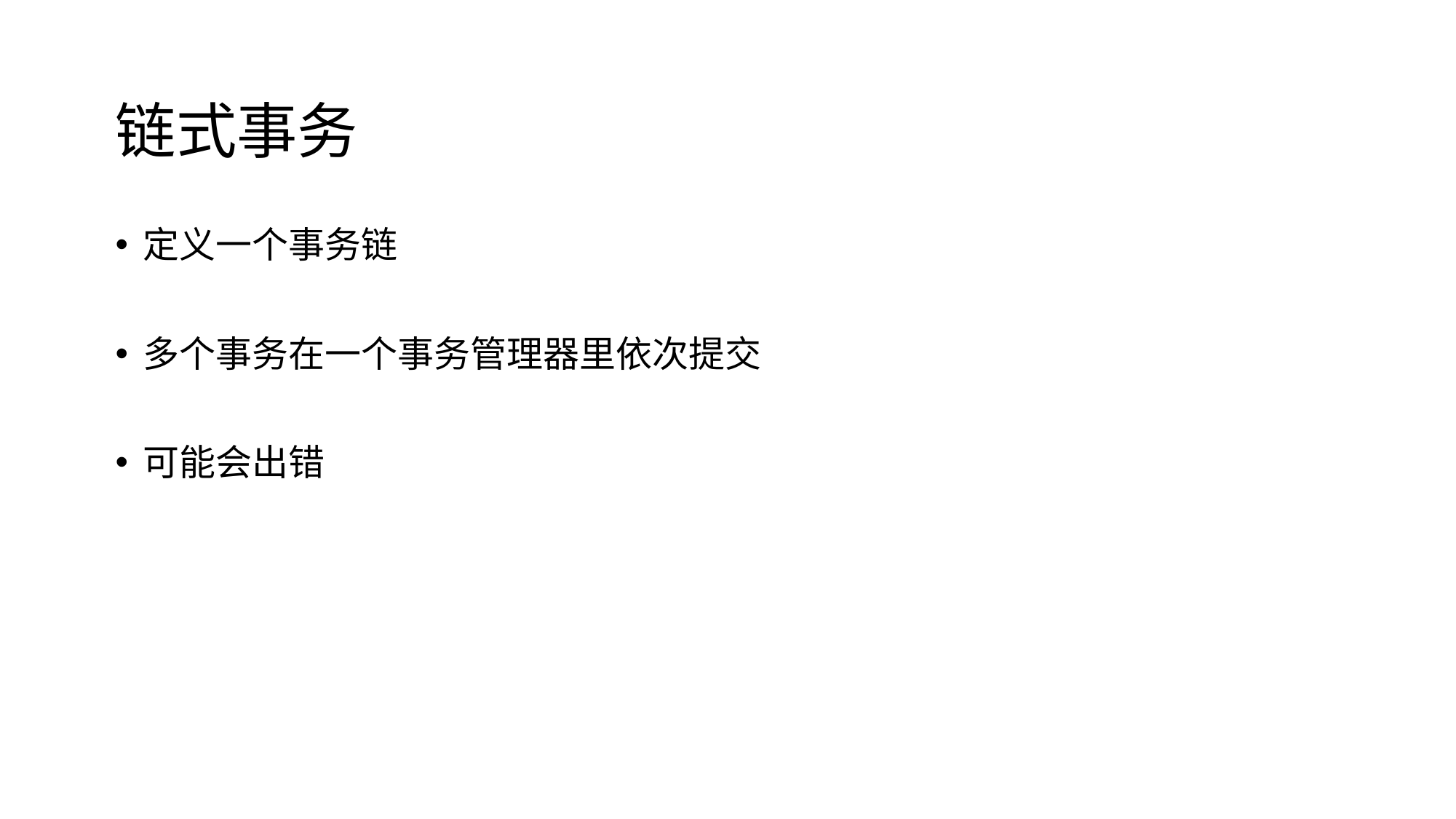

# 链式事务
定义一个事务链

多个事务在一个事务管理器里依次提交

可能会出错